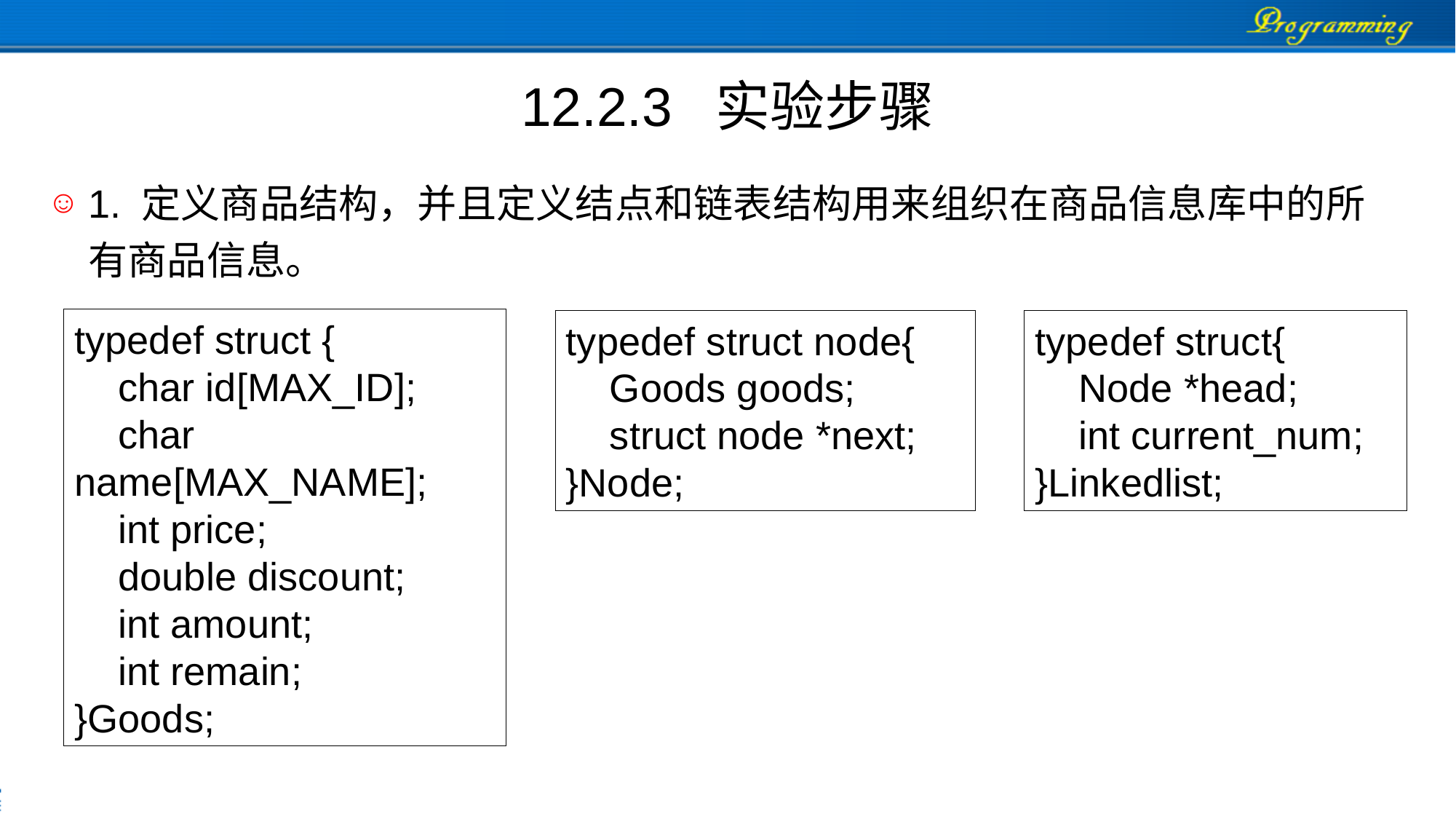

# 12.2.3  实验步骤
1. 定义商品结构，并且定义结点和链表结构用来组织在商品信息库中的所有商品信息。
typedef struct {
    char id[MAX_ID];
    char name[MAX_NAME];
    int price;
    double discount;
    int amount;
    int remain;
}Goods;
typedef struct node{
    Goods goods;
    struct node *next;
}Node;
typedef struct{
    Node *head;
    int current_num;
}Linkedlist;